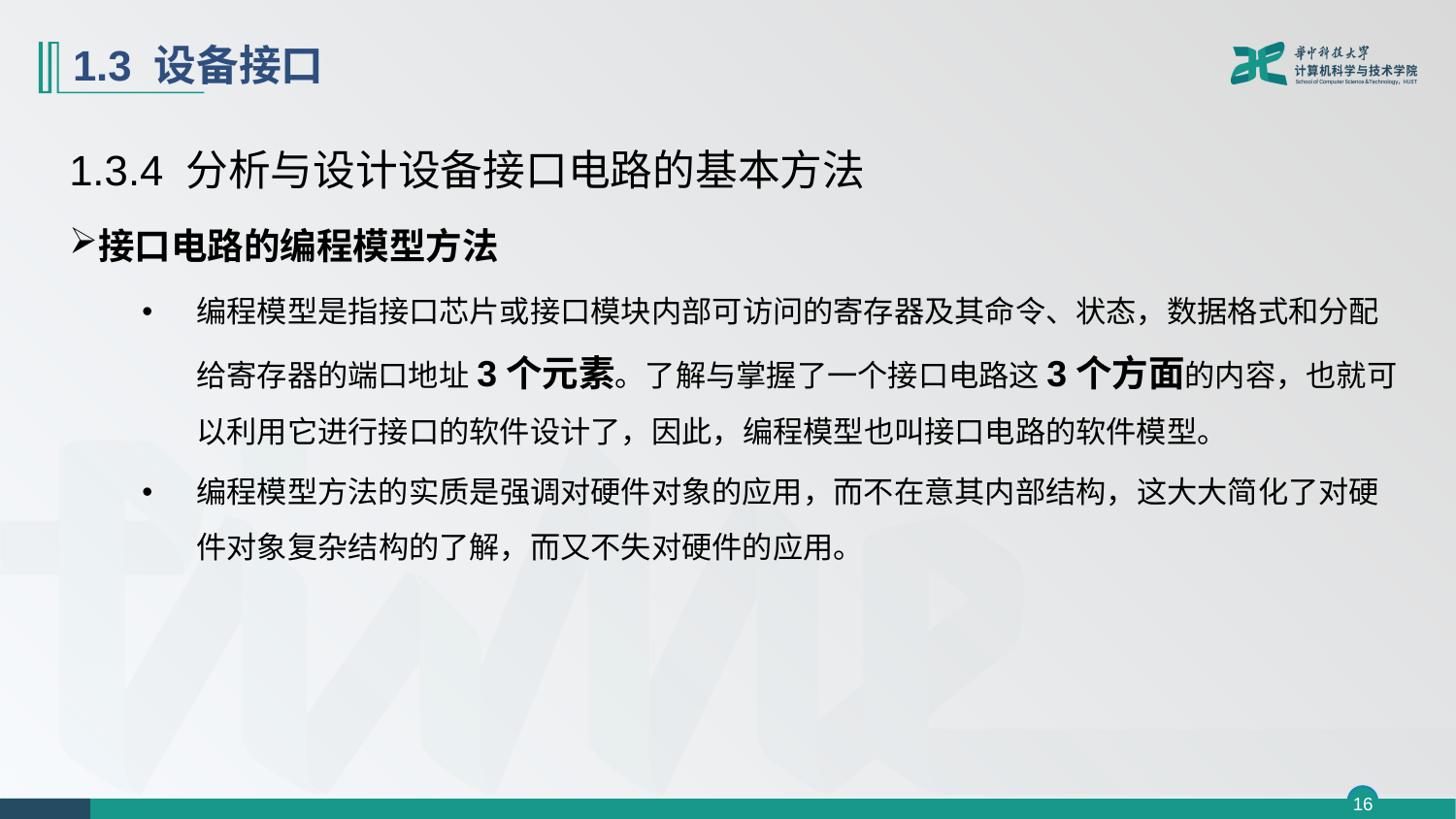

# 1.3 设备接口
1.3.4 分析与设计设备接口电路的基本方法
接口电路的编程模型方法
编程模型是指接口芯片或接口模块内部可访问的寄存器及其命令、状态，数据格式和分配给寄存器的端口地址3个元素。了解与掌握了一个接口电路这3个方面的内容，也就可以利用它进行接口的软件设计了，因此，编程模型也叫接口电路的软件模型。
编程模型方法的实质是强调对硬件对象的应用，而不在意其内部结构，这大大简化了对硬件对象复杂结构的了解，而又不失对硬件的应用。